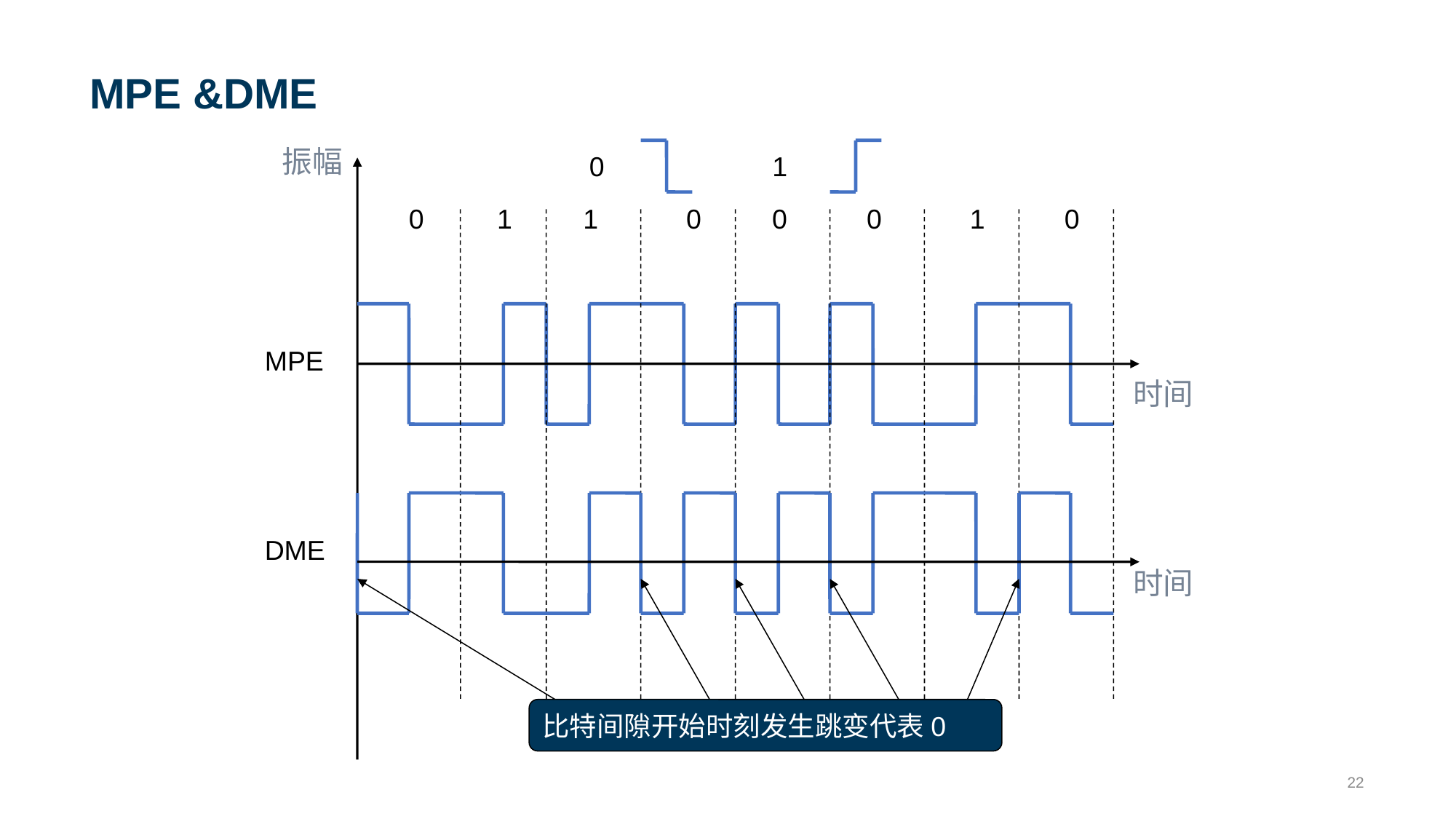

# MPE &DME
振幅

0
1

0
1
1
0
0
0
1
0

MPE

时间

DME
时间

比特间隙开始时刻发生跳变代表0
22